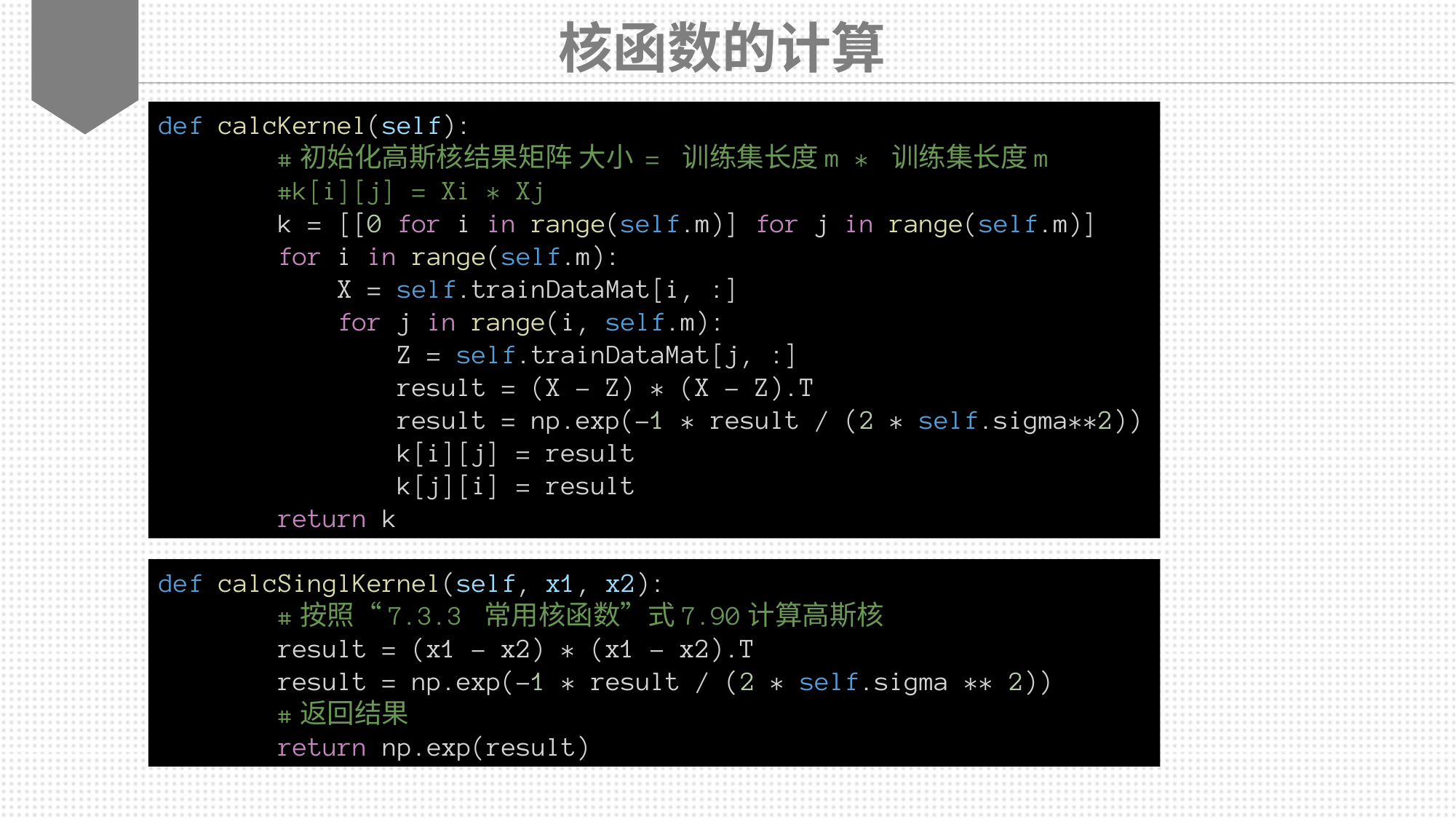

核函数的计算

def calcKernel(self):
        #初始化高斯核结果矩阵 大小 = 训练集长度m * 训练集长度m
        #k[i][j] = Xi * Xj
        k = [[0 for i in range(self.m)] for j in range(self.m)]
        for i in range(self.m):
            X = self.trainDataMat[i, :]
            for j in range(i, self.m):
                Z = self.trainDataMat[j, :]
                result = (X - Z) * (X - Z).T
                result = np.exp(-1 * result / (2 * self.sigma**2))
                k[i][j] = result
                k[j][i] = result
        return k
def calcSinglKernel(self, x1, x2):
        #按照“7.3.3 常用核函数”式7.90计算高斯核
        result = (x1 - x2) * (x1 - x2).T
        result = np.exp(-1 * result / (2 * self.sigma ** 2))
        #返回结果
        return np.exp(result)